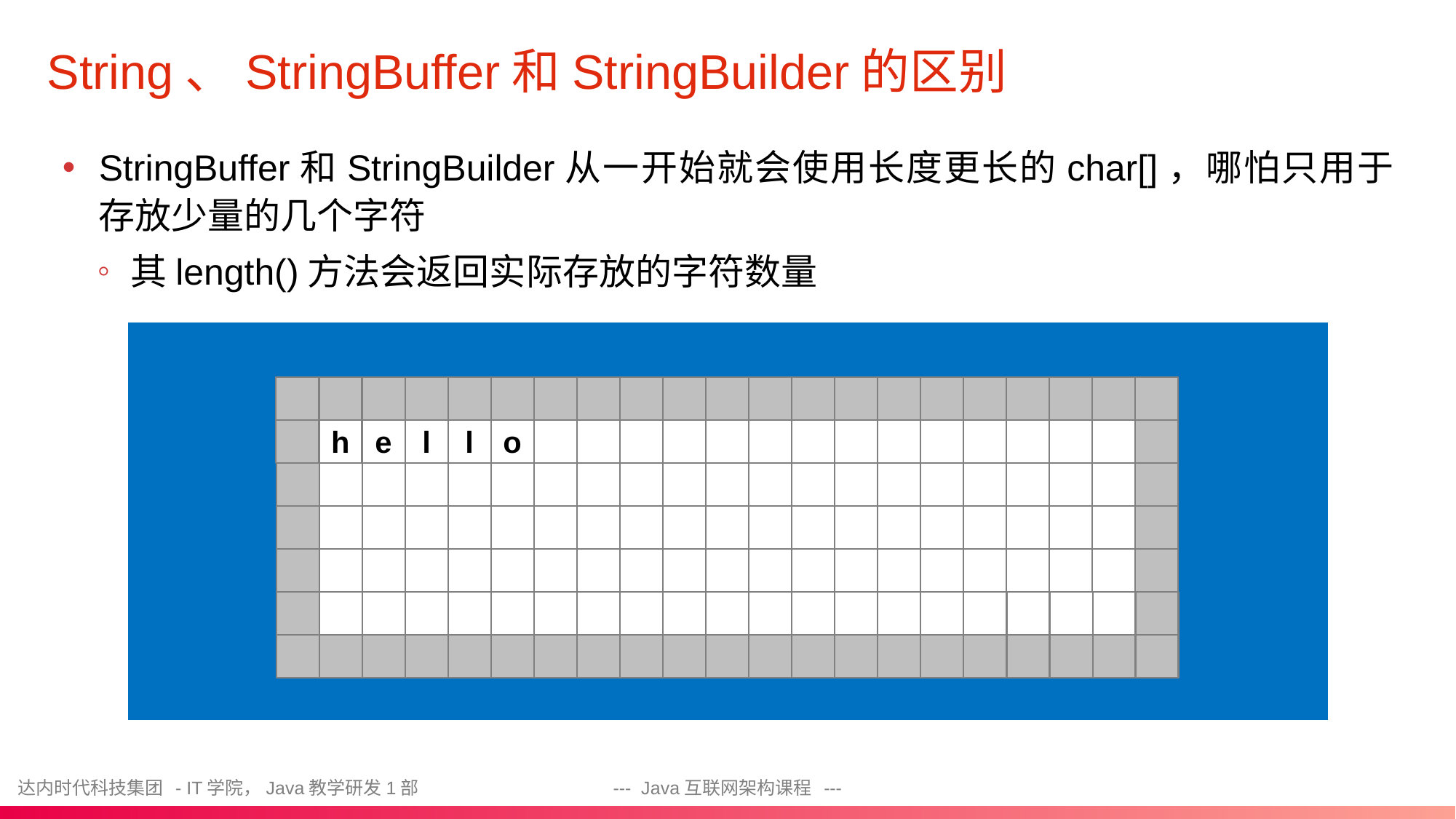

# String、StringBuffer和StringBuilder的区别
StringBuffer和StringBuilder从一开始就会使用长度更长的char[]，哪怕只用于存放少量的几个字符
其length()方法会返回实际存放的字符数量

h
e
l
l
o